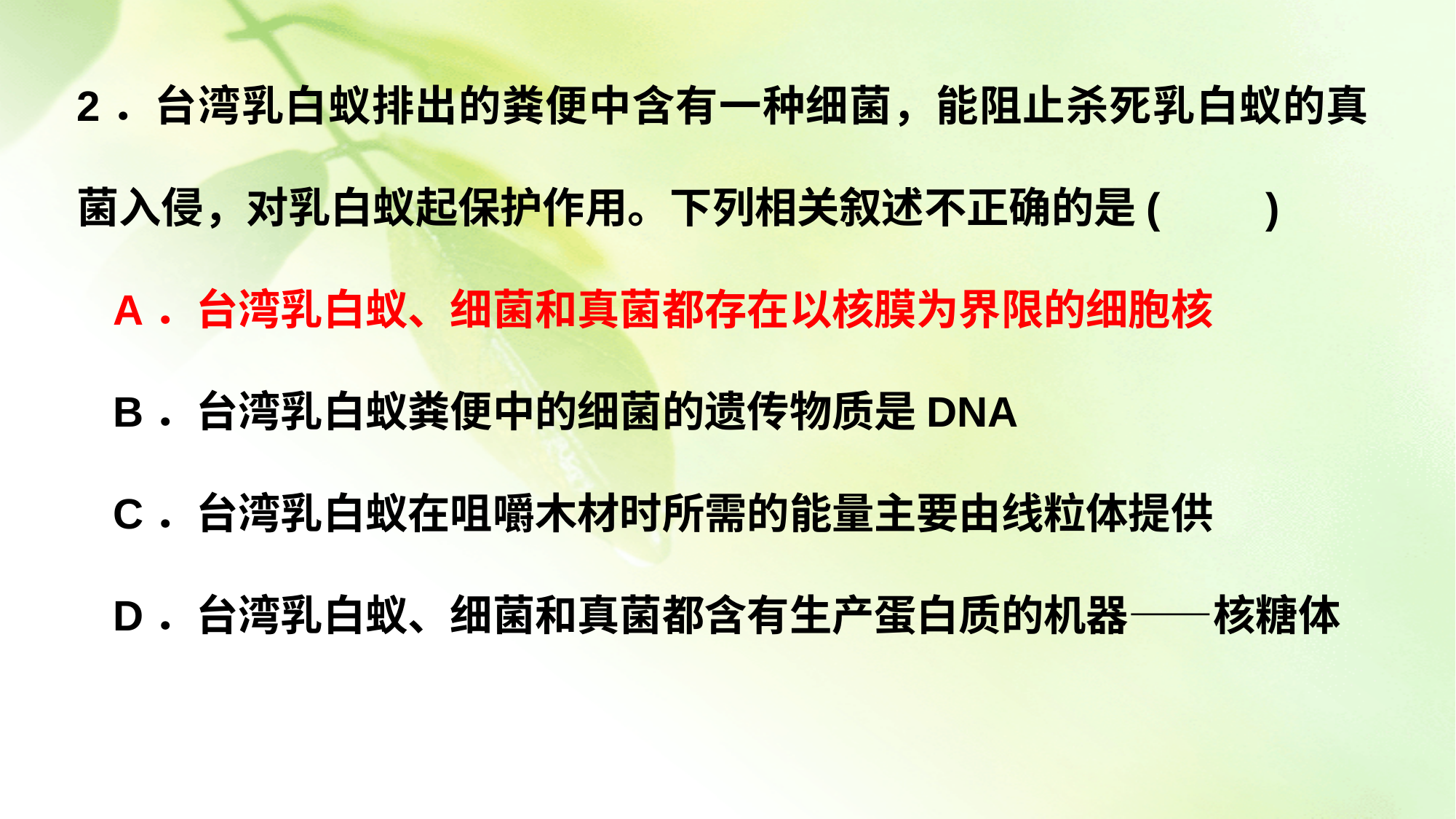

2．台湾乳白蚁排出的粪便中含有一种细菌，能阻止杀死乳白蚁的真菌入侵，对乳白蚁起保护作用。下列相关叙述不正确的是(　　)
A．台湾乳白蚁、细菌和真菌都存在以核膜为界限的细胞核
B．台湾乳白蚁粪便中的细菌的遗传物质是DNA
C．台湾乳白蚁在咀嚼木材时所需的能量主要由线粒体提供
D．台湾乳白蚁、细菌和真菌都含有生产蛋白质的机器——核糖体